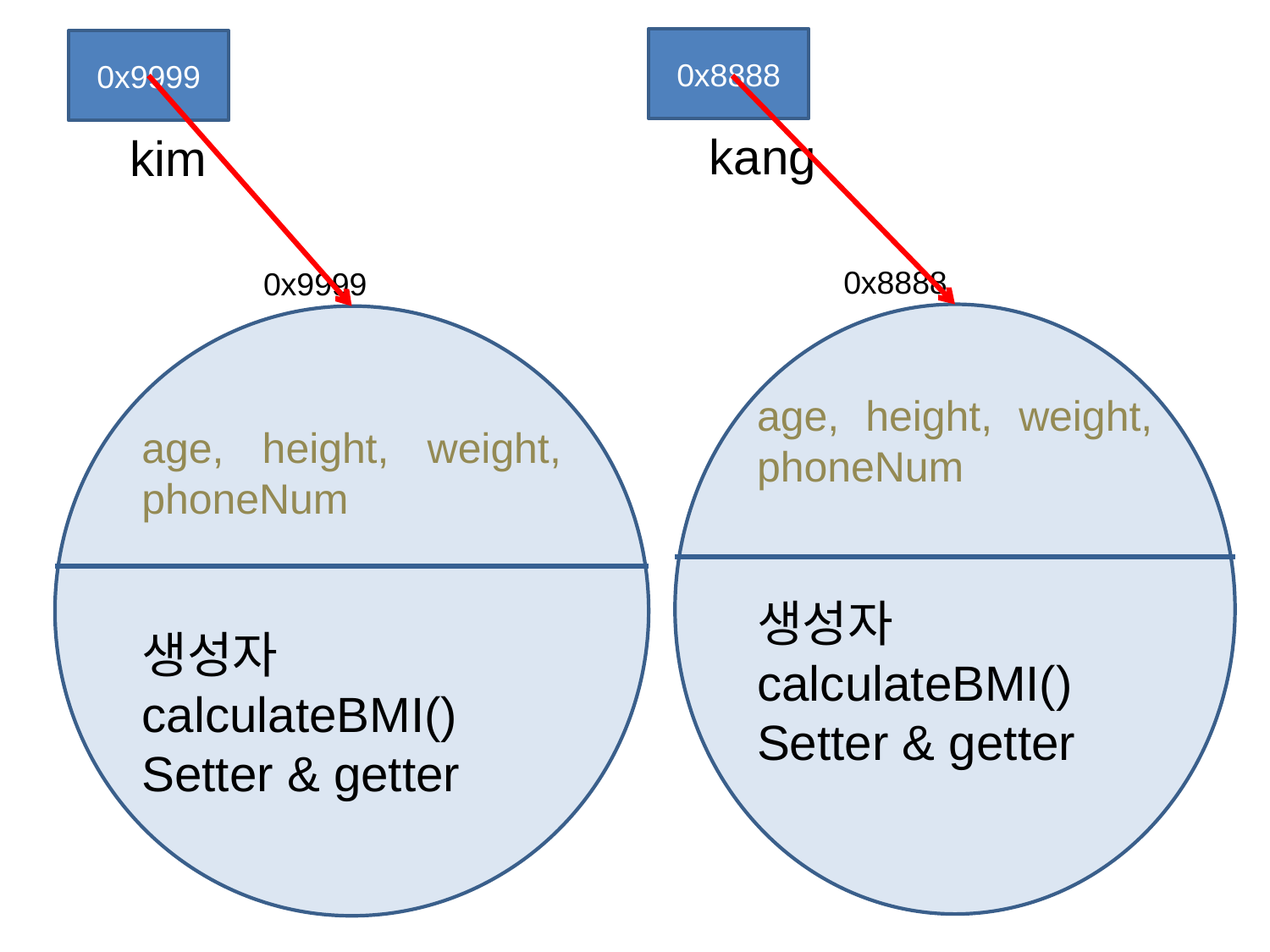

0x8888
0x9999
kang
kim
0x8888
0x9999
age, height, weight, phoneNum

생성자
calculateBMI()
Setter & getter

age, height, weight, phoneNum

생성자
calculateBMI()
Setter & getter